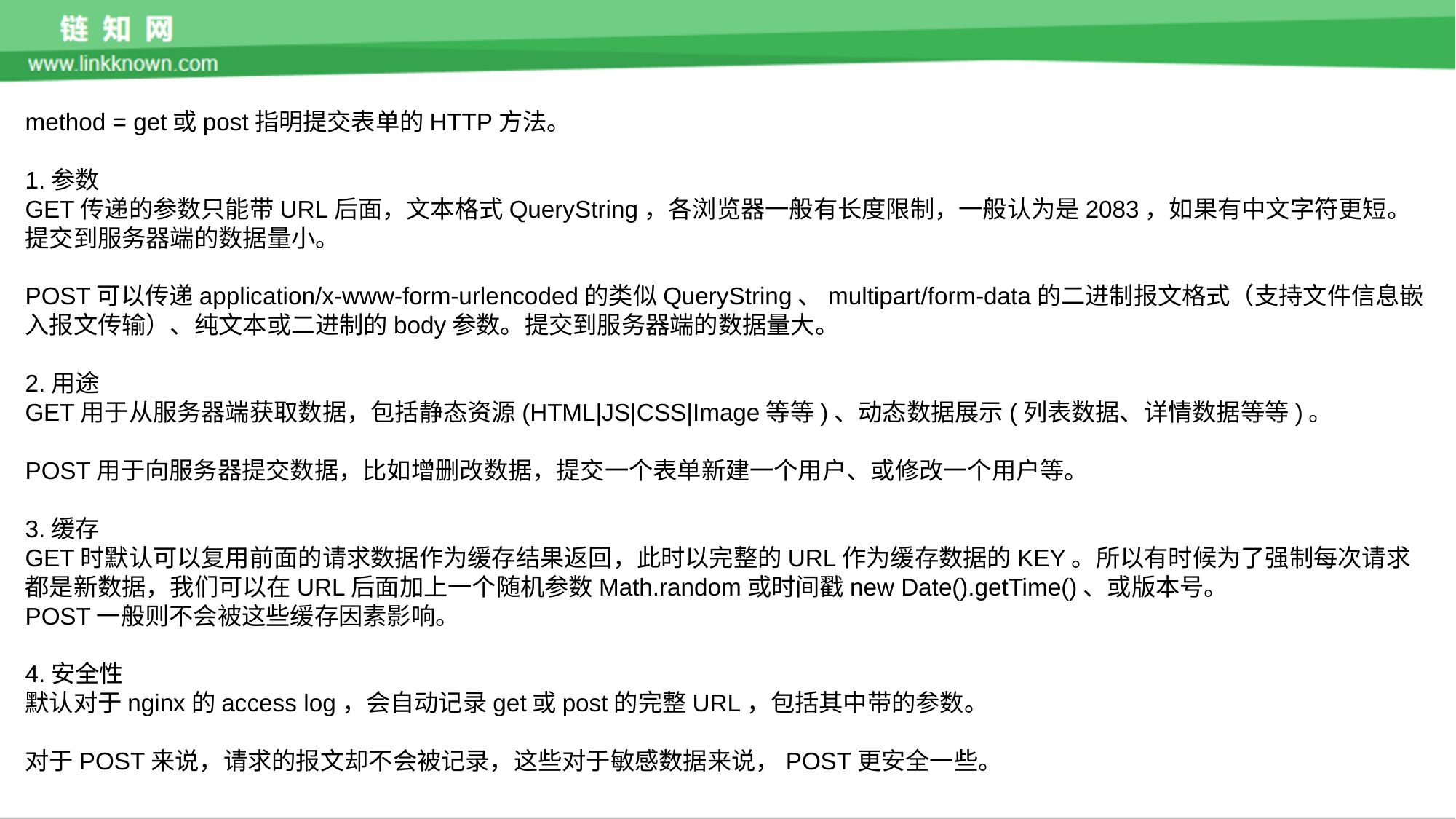

method = get或post指明提交表单的HTTP方法。

1.参数
GET传递的参数只能带URL后面，文本格式QueryString，各浏览器一般有长度限制，一般认为是2083，如果有中文字符更短。提交到服务器端的数据量小。

POST可以传递application/x-www-form-urlencoded的类似QueryString、multipart/form-data的二进制报文格式（支持文件信息嵌入报文传输）、纯文本或二进制的body参数。提交到服务器端的数据量大。

2.用途
GET用于从服务器端获取数据，包括静态资源(HTML|JS|CSS|Image等等)、动态数据展示(列表数据、详情数据等等)。

POST用于向服务器提交数据，比如增删改数据，提交一个表单新建一个用户、或修改一个用户等。

3.缓存
GET时默认可以复用前面的请求数据作为缓存结果返回，此时以完整的URL作为缓存数据的KEY。所以有时候为了强制每次请求都是新数据，我们可以在URL后面加上一个随机参数Math.random或时间戳new Date().getTime()、或版本号。
POST一般则不会被这些缓存因素影响。

4.安全性
默认对于nginx的access log，会自动记录get或post的完整URL，包括其中带的参数。

对于POST来说，请求的报文却不会被记录，这些对于敏感数据来说，POST更安全一些。